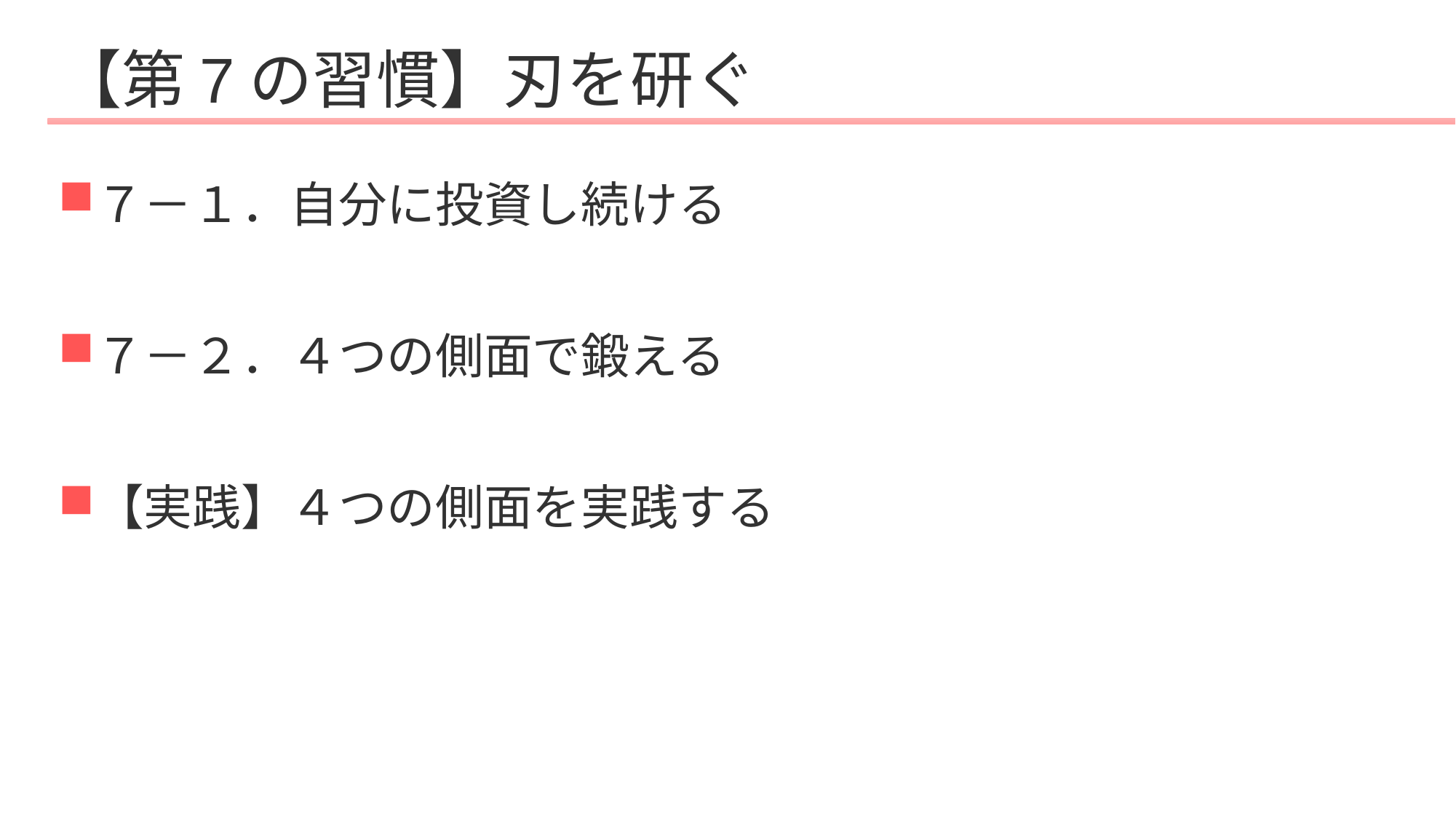

# 【第7の習慣】刃を研ぐ
７－１．自分に投資し続ける
７－２．４つの側面で鍛える
【実践】４つの側面を実践する
56